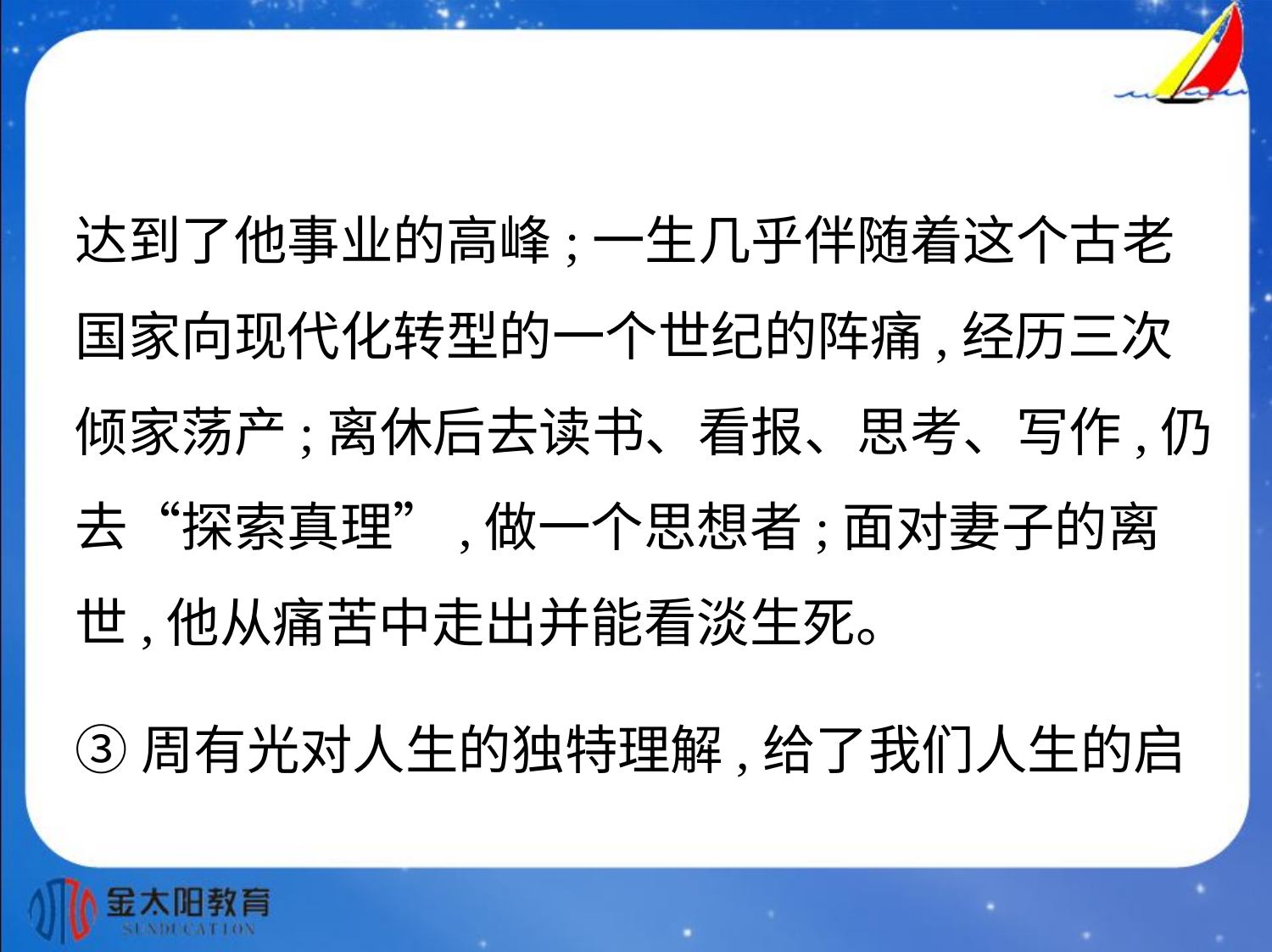

达到了他事业的高峰;一生几乎伴随着这个古老
国家向现代化转型的一个世纪的阵痛,经历三次
倾家荡产;离休后去读书、看报、思考、写作,仍
去“探索真理”,做一个思想者;面对妻子的离
世,他从痛苦中走出并能看淡生死。
③周有光对人生的独特理解,给了我们人生的启